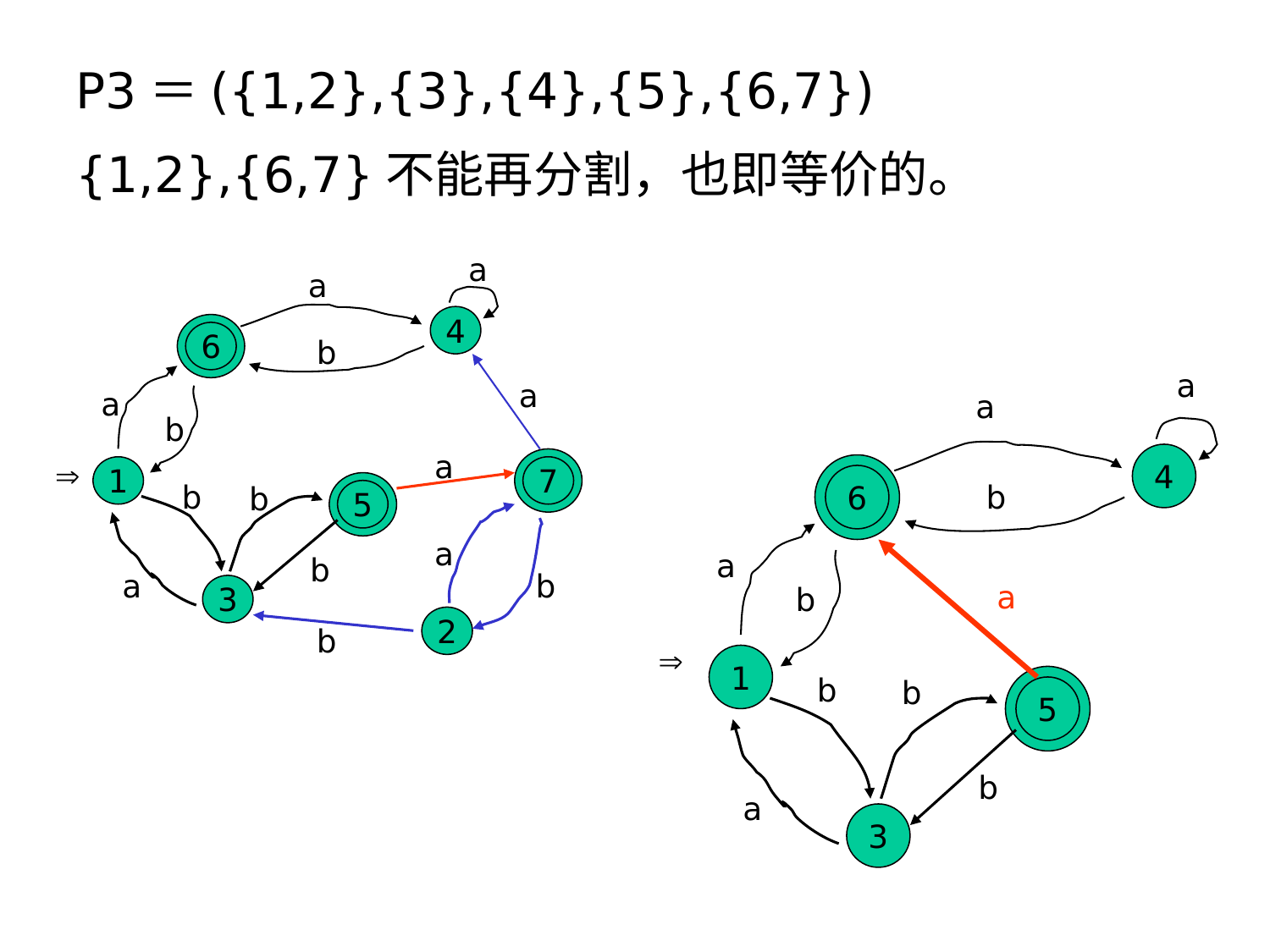

P3＝({1,2},{3},{4},{5},{6,7})
{1,2},{6,7}不能再分割，也即等价的。
a
a

4

6
b

a
a

4

6
b

a

a
b
⇒
1
b
b

5

b
a
3

a
a

b
a
⇒

1
7
b
b

5

a
b
a
b
3
2

b